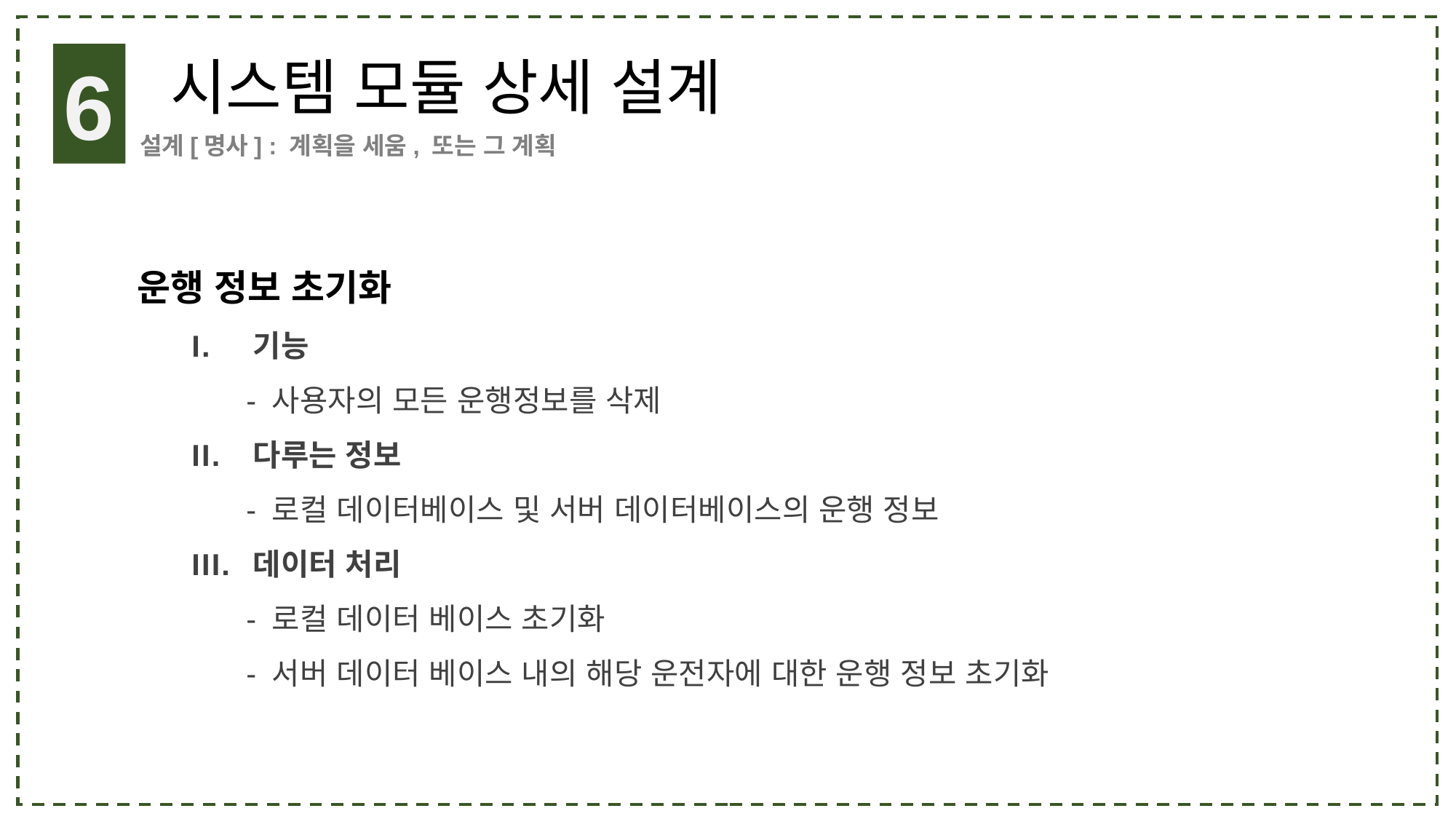

6
시스템 모듈 상세 설계
설계[명사] : 계획을 세움, 또는 그 계획
운행 정보 초기화
기능
- 사용자의 모든 운행정보를 삭제
다루는 정보
- 로컬 데이터베이스 및 서버 데이터베이스의 운행 정보
데이터 처리
- 로컬 데이터 베이스 초기화
- 서버 데이터 베이스 내의 해당 운전자에 대한 운행 정보 초기화